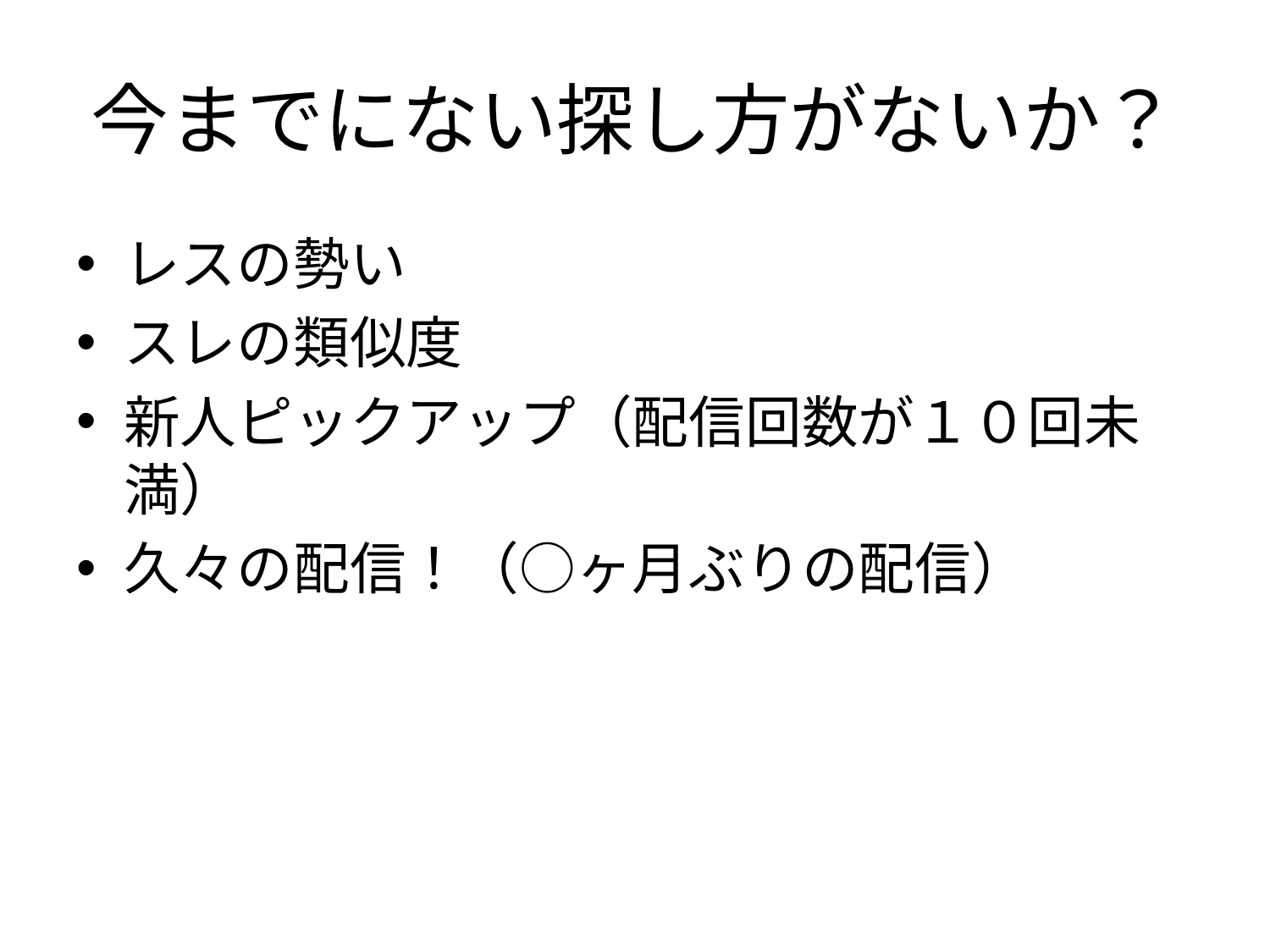

# 今までにない探し方がないか？
レスの勢い
スレの類似度
新人ピックアップ（配信回数が１０回未満）
久々の配信！（○ヶ月ぶりの配信）